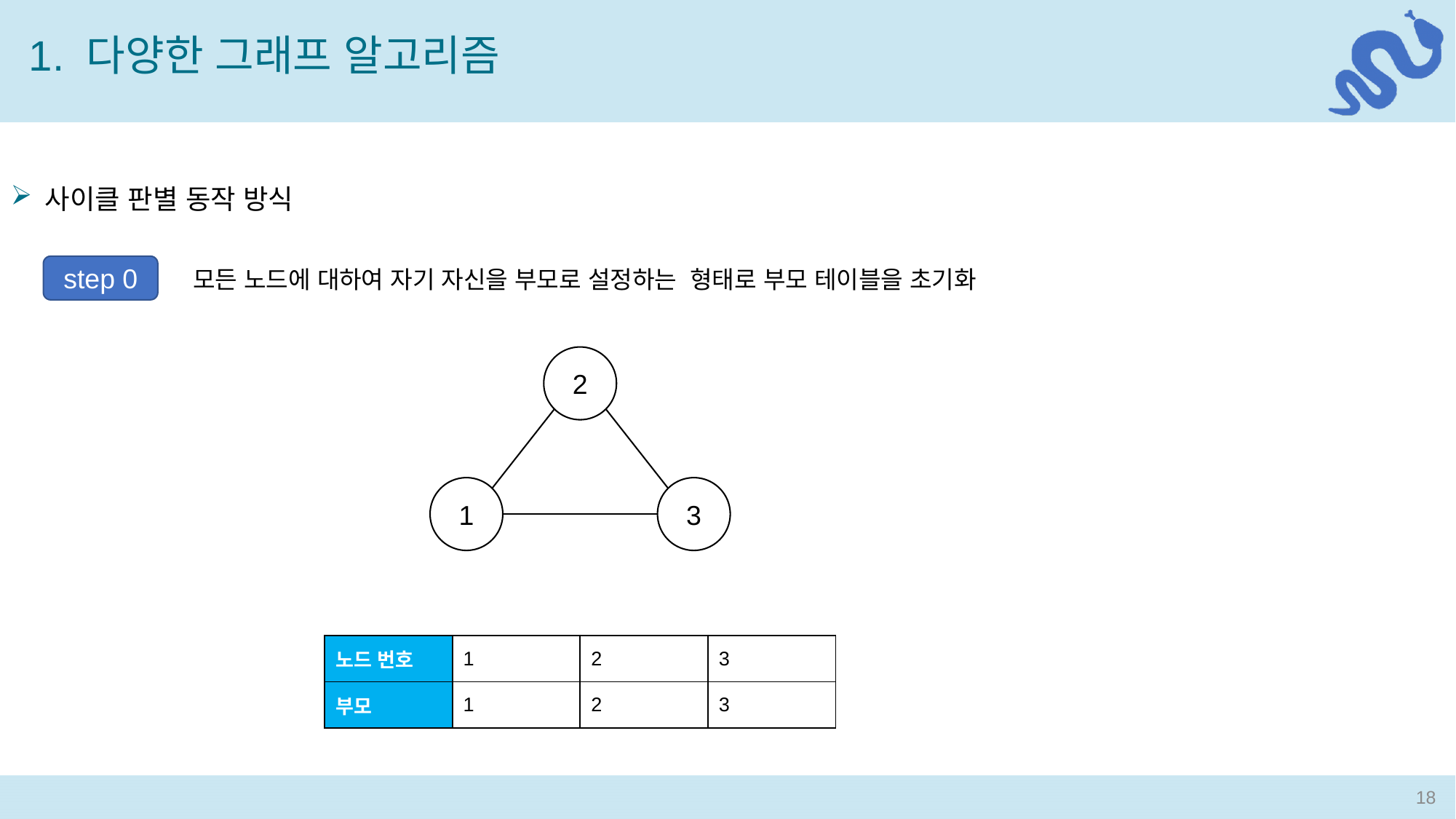

1. 다양한 그래프 알고리즘
사이클 판별 동작 방식
step 0
모든 노드에 대하여 자기 자신을 부모로 설정하는  형태로 부모 테이블을 초기화
2
1
3
| 노드 번호 | 1 | 2 | 3 |
| --- | --- | --- | --- |
| 부모 | 1 | 2 | 3 |
18